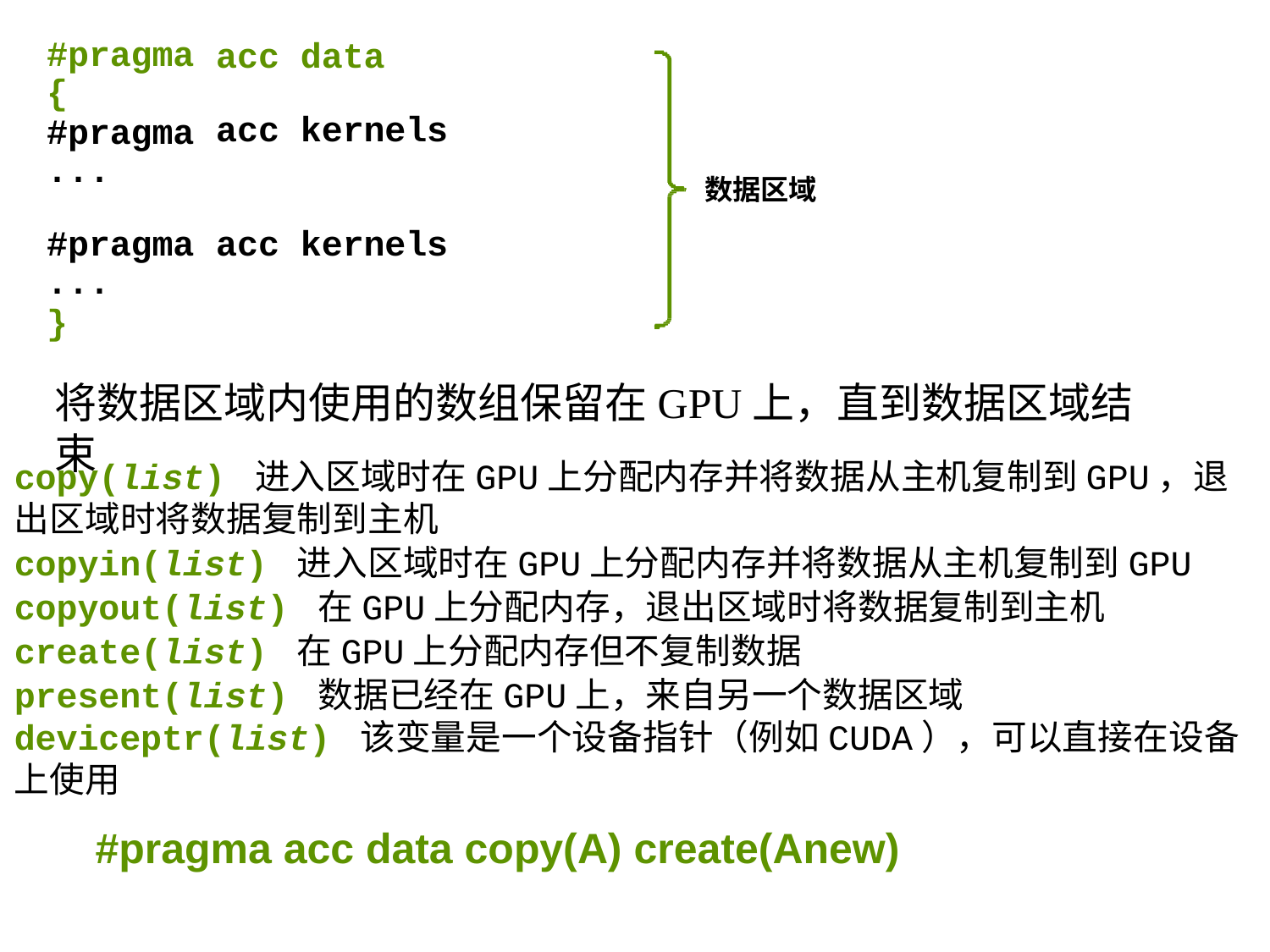

| #pragma { #pragma | acc acc | data kernels |
| --- | --- | --- |
| ... |  |  |
| #pragma ... } | acc | kernels |

数据区域
将数据区域内使用的数组保留在GPU上，直到数据区域结束
copy(list) 进入区域时在GPU上分配内存并将数据从主机复制到GPU，退出区域时将数据复制到主机
copyin(list) 进入区域时在GPU上分配内存并将数据从主机复制到GPU
copyout(list) 在GPU上分配内存，退出区域时将数据复制到主机
create(list) 在GPU上分配内存但不复制数据
present(list) 数据已经在GPU上，来自另一个数据区域
deviceptr(list) 该变量是一个设备指针（例如CUDA），可以直接在设备上使用
#pragma acc data copy(A) create(Anew)